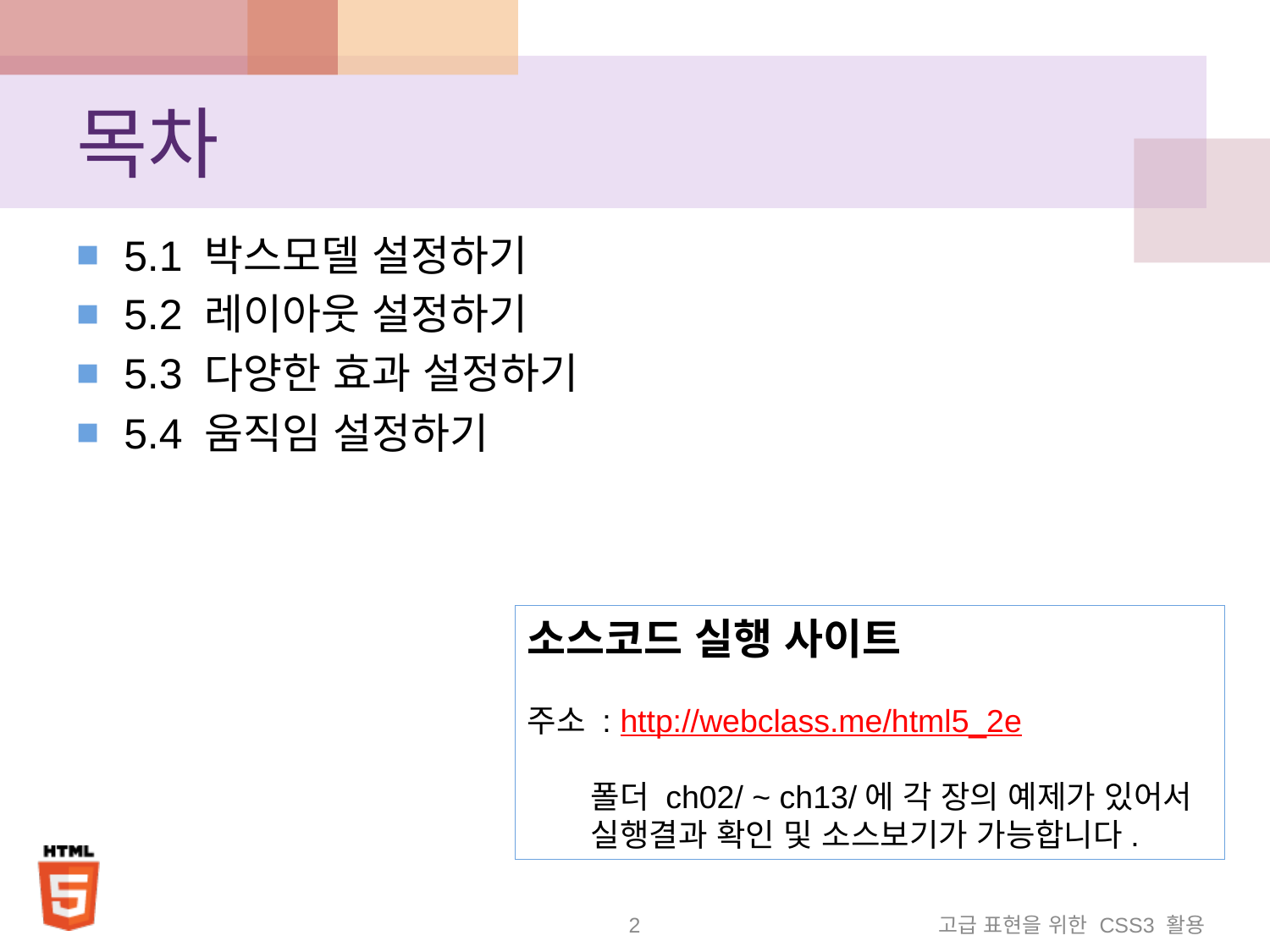

# 목차
5.1 박스모델 설정하기
5.2 레이아웃 설정하기
5.3 다양한 효과 설정하기
5.4 움직임 설정하기
소스코드 실행 사이트

주소 : http://webclass.me/html5_2e

폴더 ch02/ ~ ch13/에 각 장의 예제가 있어서 실행결과 확인 및 소스보기가 가능합니다.
2
고급 표현을 위한 CSS3 활용